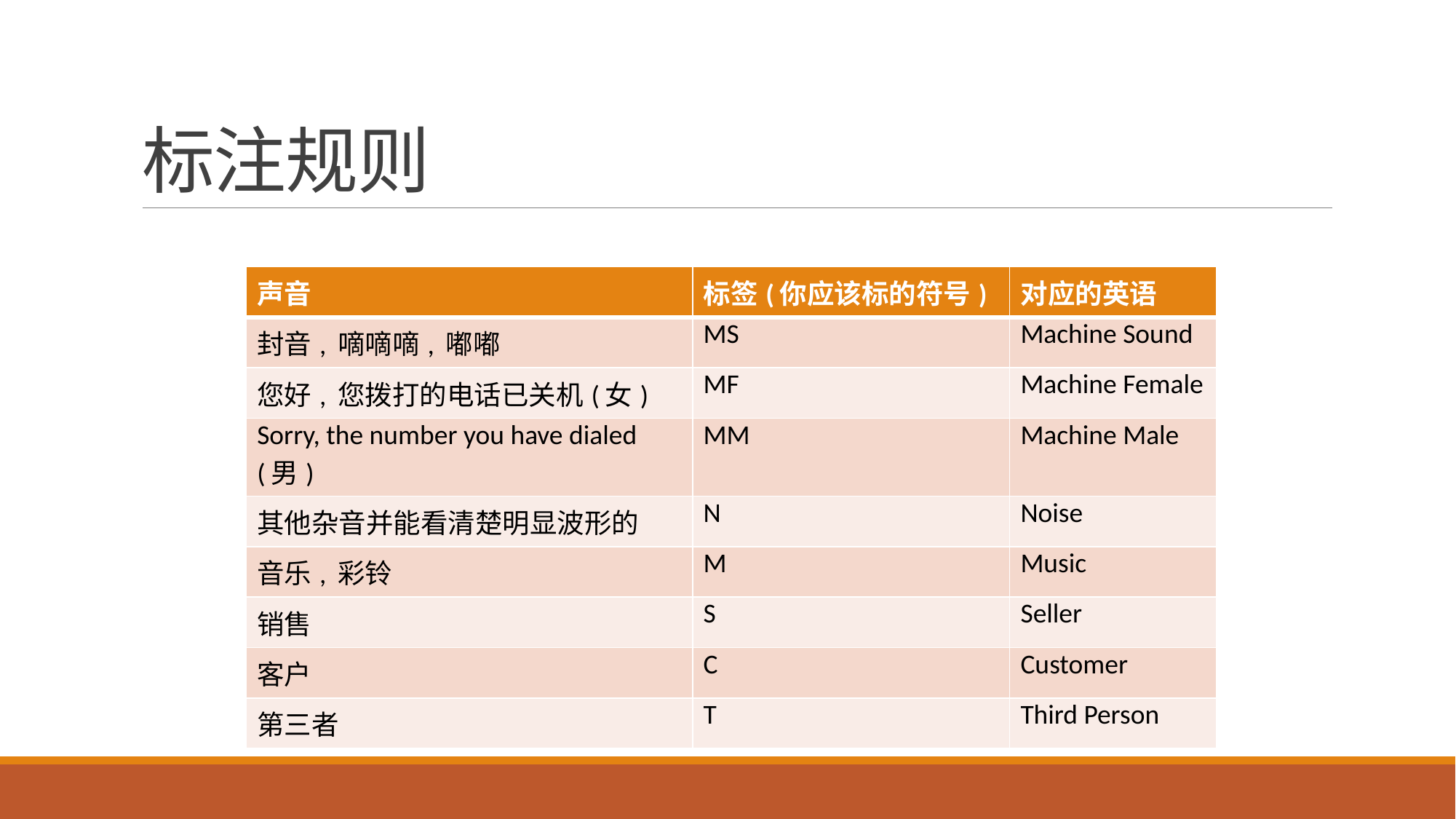

# 标注规则
| 声音 | 标签(你应该标的符号) | 对应的英语 |
| --- | --- | --- |
| 封音, 嘀嘀嘀, 嘟嘟 | MS | Machine Sound |
| 您好, 您拨打的电话已关机(女) | MF | Machine Female |
| Sorry, the number you have dialed(男) | MM | Machine Male |
| 其他杂音并能看清楚明显波形的 | N | Noise |
| 音乐, 彩铃 | M | Music |
| 销售 | S | Seller |
| 客户 | C | Customer |
| 第三者 | T | Third Person |